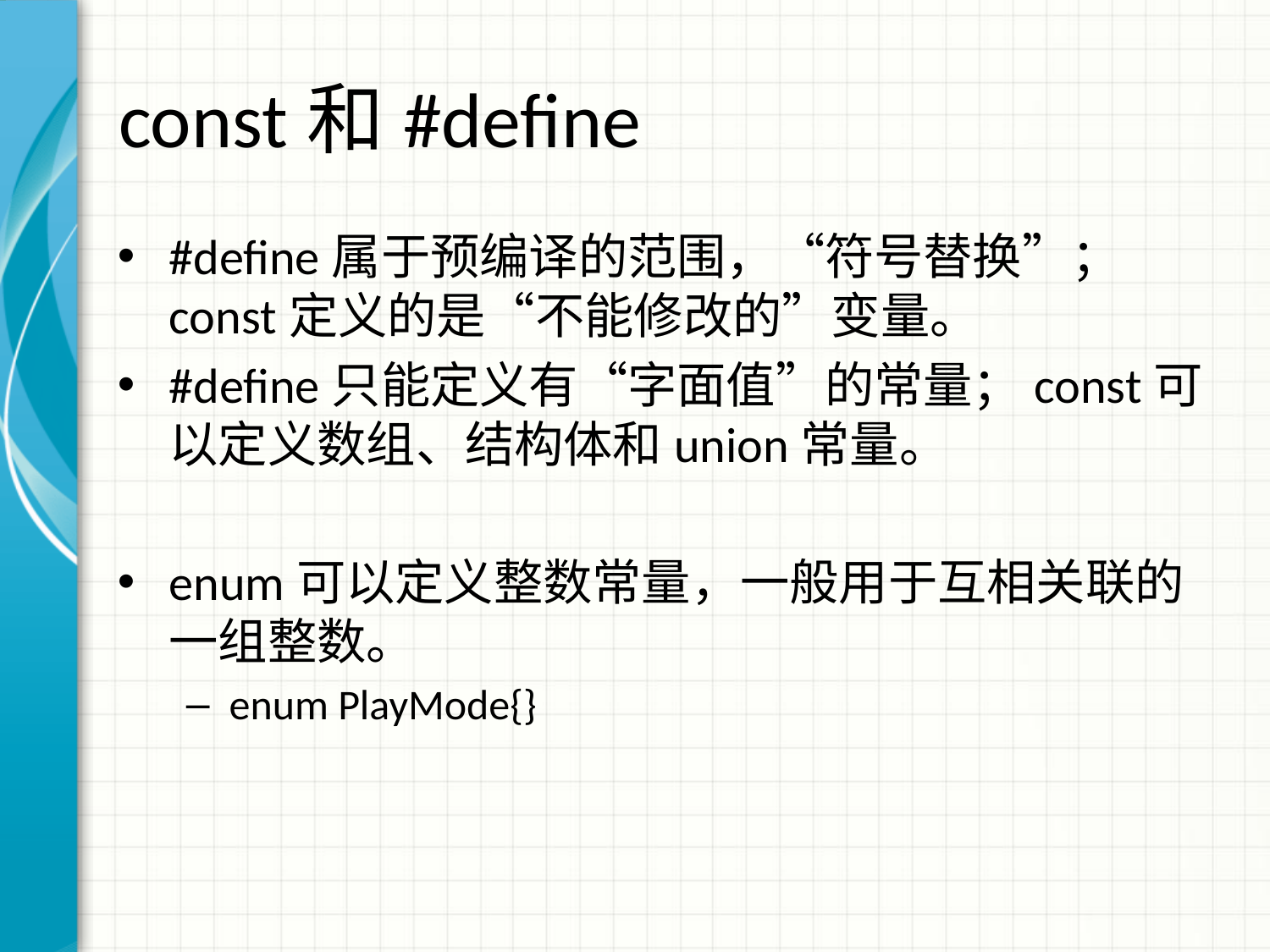

# const和#define
#define属于预编译的范围，“符号替换”；const定义的是“不能修改的”变量。
#define只能定义有“字面值”的常量；const可以定义数组、结构体和union常量。

enum可以定义整数常量，一般用于互相关联的一组整数。
enum PlayMode{}